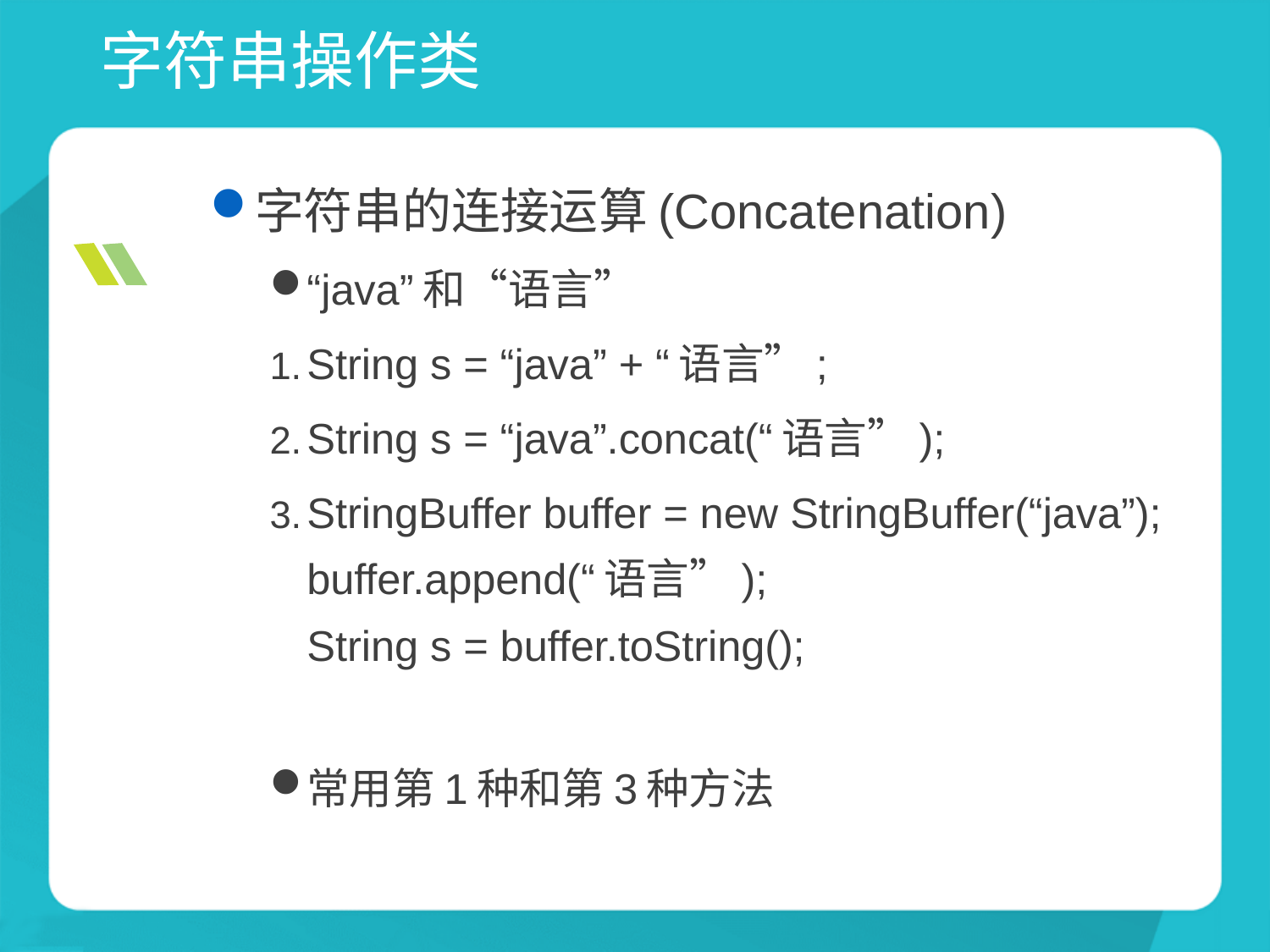

# 字符串操作类
字符串的连接运算(Concatenation)
“java”和“语言”
String s = “java” + “语言”;
String s = “java”.concat(“语言”);
StringBuffer buffer = new StringBuffer(“java”); buffer.append(“语言”);                                String s = buffer.toString();

常用第1种和第3种方法